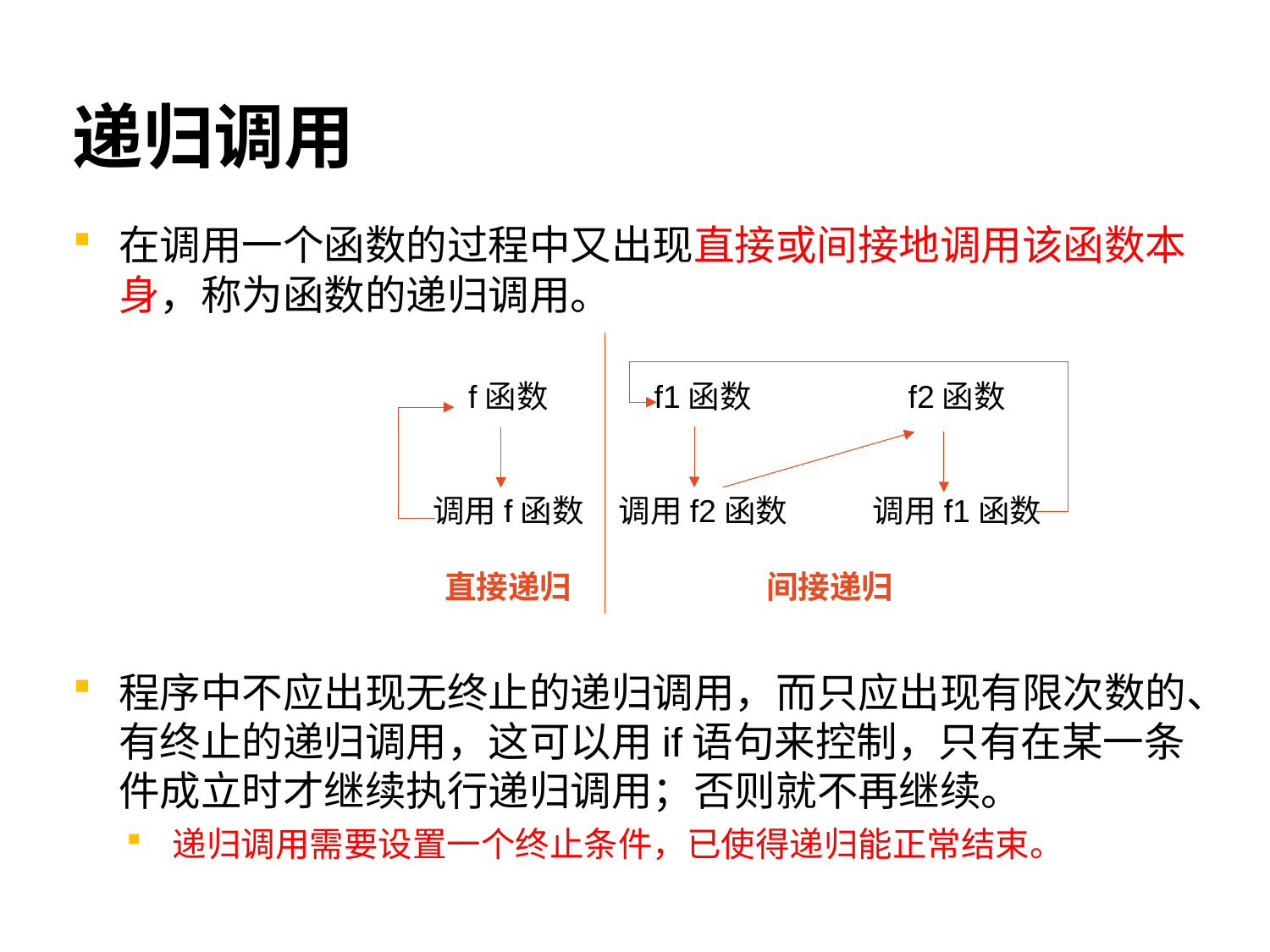

# 递归调用
在调用一个函数的过程中又出现直接或间接地调用该函数本身，称为函数的递归调用。

程序中不应出现无终止的递归调用，而只应出现有限次数的、有终止的递归调用，这可以用if语句来控制，只有在某一条件成立时才继续执行递归调用；否则就不再继续。
递归调用需要设置一个终止条件，已使得递归能正常结束。

f函数

调用f函数

直接递归
f1函数		f2函数

调用f2函数	调用f1函数

间接递归